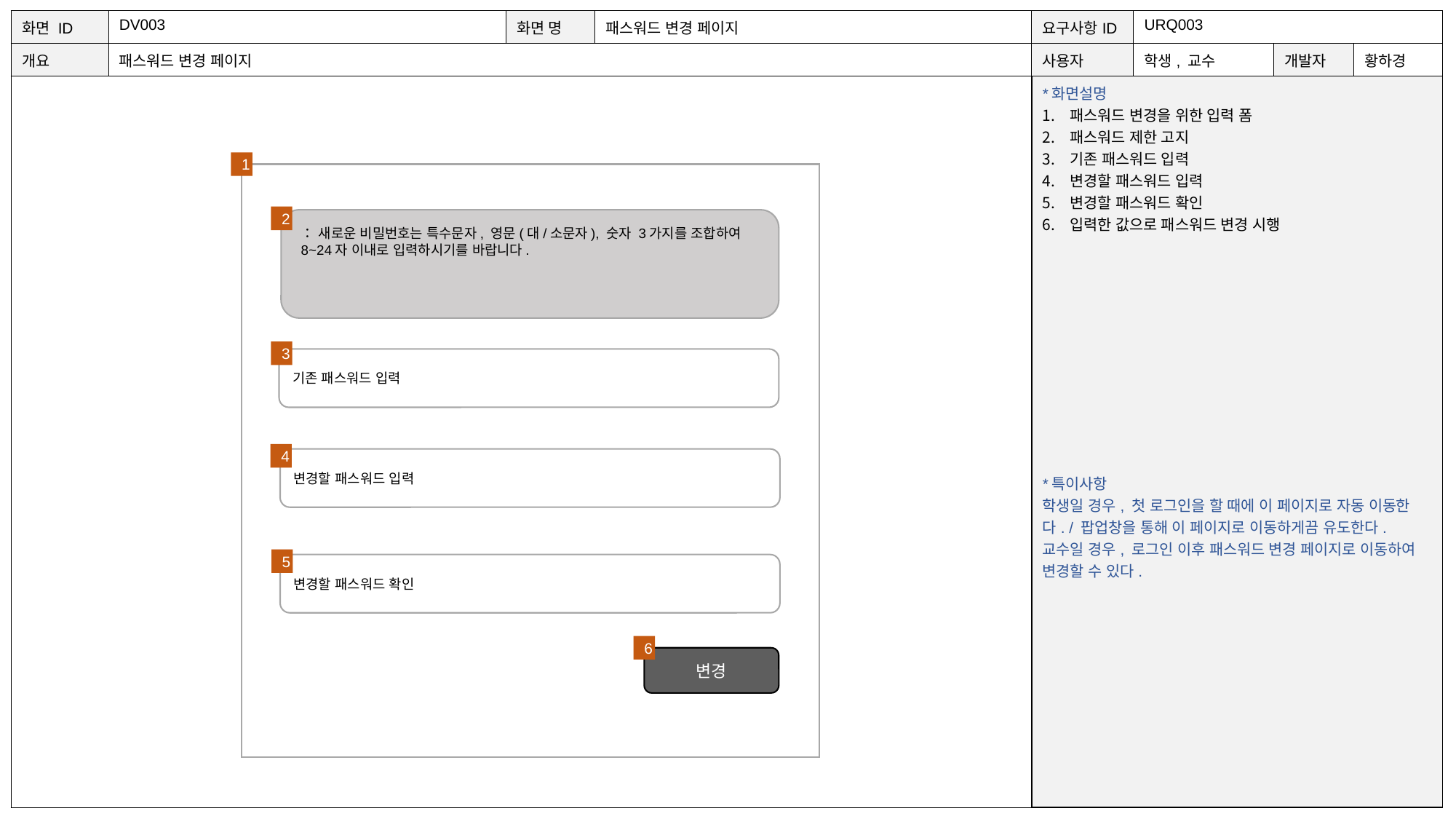

| 화면 ID | DV003 | 화면 명 | 패스워드 변경 페이지 | 요구사항ID | URQ003 |  |  |
| --- | --- | --- | --- | --- | --- | --- | --- |
| 개요 | 패스워드 변경 페이지 |  |  | 사용자 | 학생, 교수 | 개발자 | 황하경 |
|  |  |  |  | \*화면설명 패스워드 변경을 위한 입력 폼 패스워드 제한 고지 기존 패스워드 입력 변경할 패스워드 입력 변경할 패스워드 확인 입력한 값으로 패스워드 변경 시행 \*특이사항 학생일 경우, 첫 로그인을 할 때에 이 페이지로 자동 이동한다. / 팝업창을 통해 이 페이지로 이동하게끔 유도한다. 교수일 경우, 로그인 이후 패스워드 변경 페이지로 이동하여 변경할 수 있다. |  |  |  |

1

2

： 새로운 비밀번호는 특수문자, 영문(대/소문자), 숫자 3가지를 조합하여 8~24자 이내로 입력하시기를 바랍니다.
3
기존 패스워드 입력
4
변경할 패스워드 입력
5
변경할 패스워드 확인
6
변경